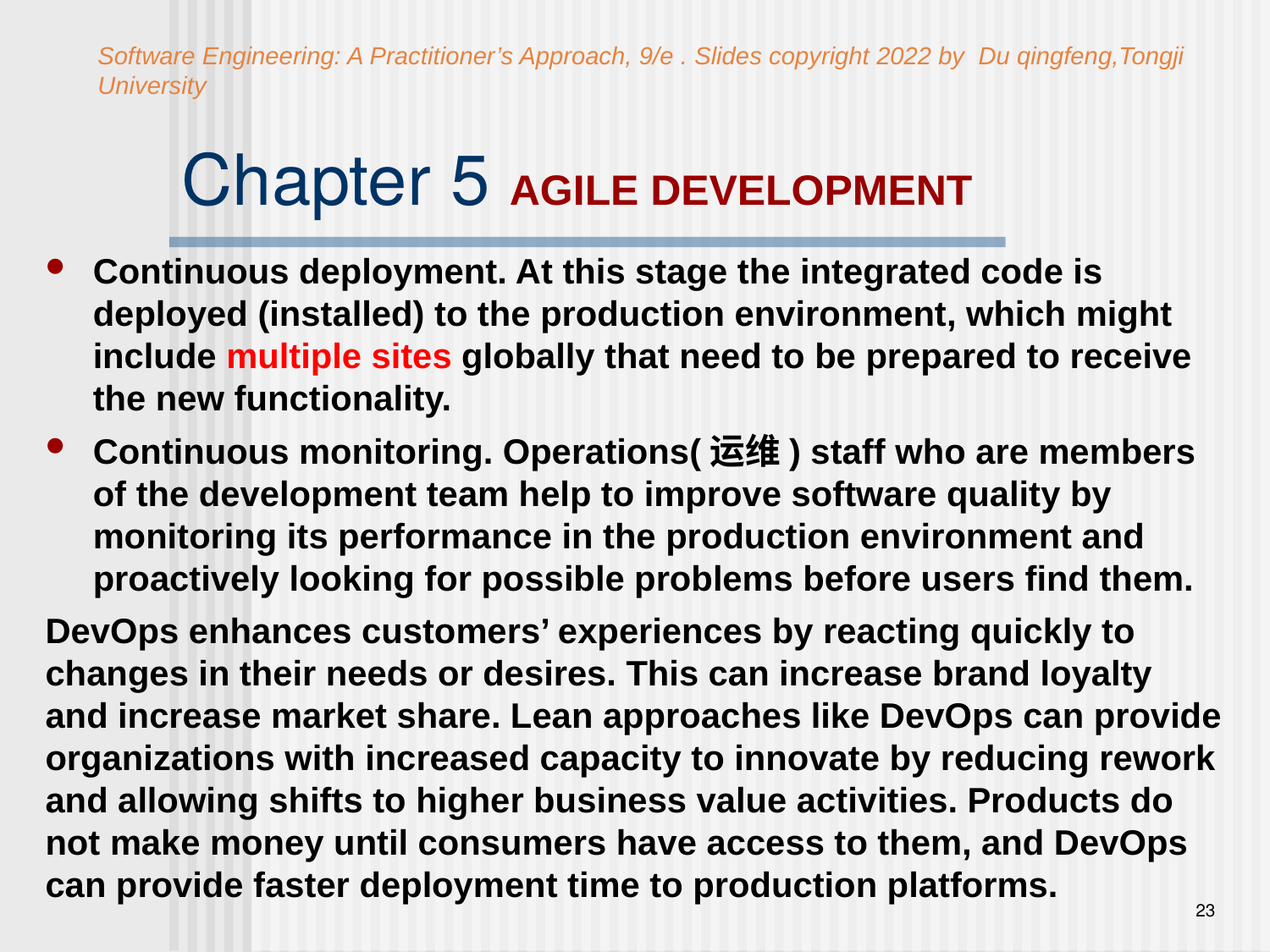

Software Engineering: A Practitioner’s Approach, 9/e . Slides copyright 2022 by  Du qingfeng,Tongji University
# Chapter 5 AGILE DEVELOPMENT
Continuous deployment. At this stage the integrated code is deployed (installed) to the production environment, which might include multiple sites globally that need to be prepared to receive the new functionality.
Continuous monitoring. Operations(运维) staff who are members of the development team help to improve software quality by monitoring its performance in the production environment and proactively looking for possible problems before users find them.
DevOps enhances customers’ experiences by reacting quickly to changes in their needs or desires. This can increase brand loyalty and increase market share. Lean approaches like DevOps can provide organizations with increased capacity to innovate by reducing rework and allowing shifts to higher business value activities. Products do not make money until consumers have access to them, and DevOps can provide faster deployment time to production platforms.
23